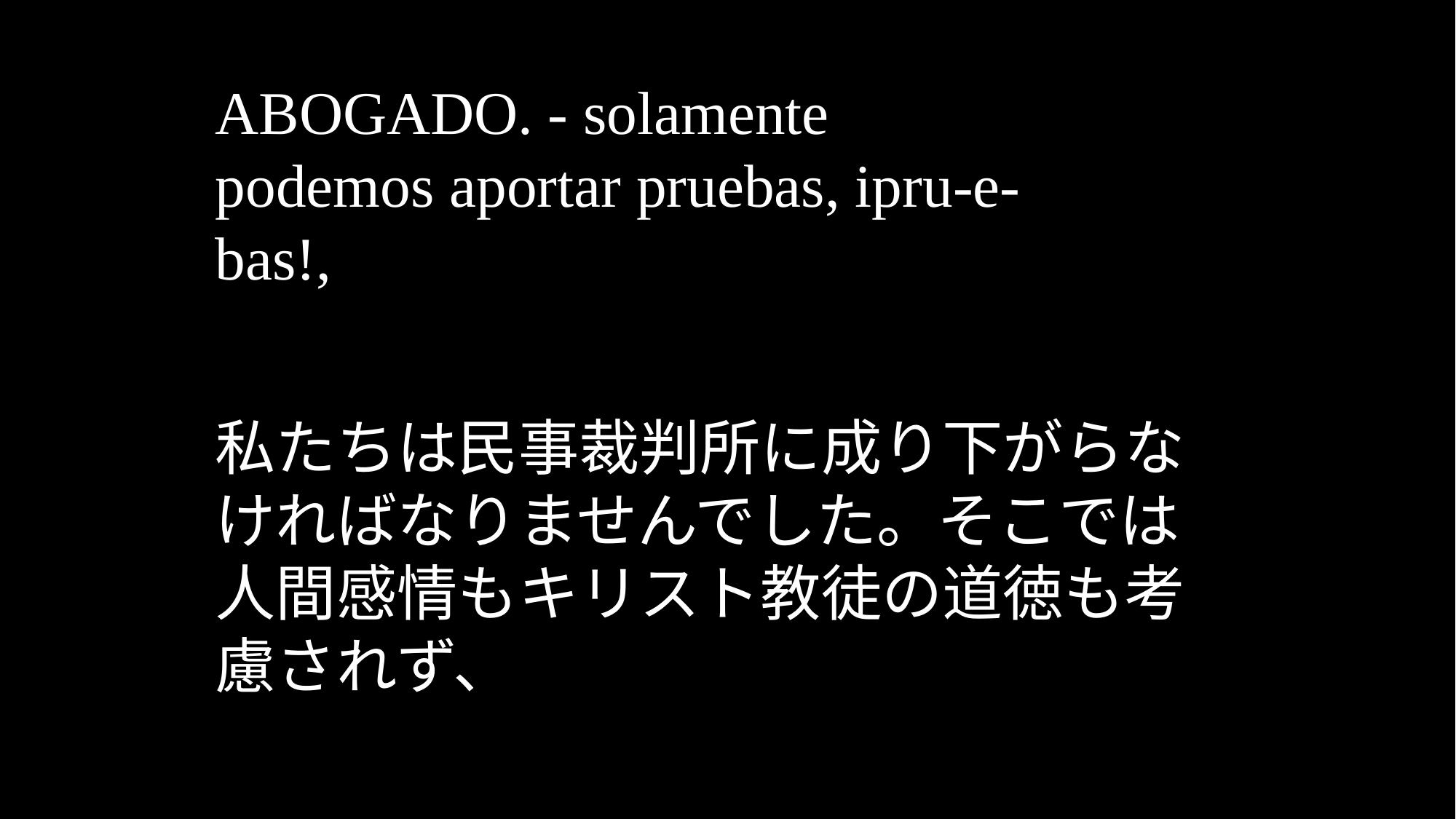

ABOGADO. - solamente podemos aportar pruebas, ipru-e-bas!,

私たちは民事裁判所に成り下がらなければなりませんでした。そこでは人間感情もキリスト教徒の道徳も考慮されず、